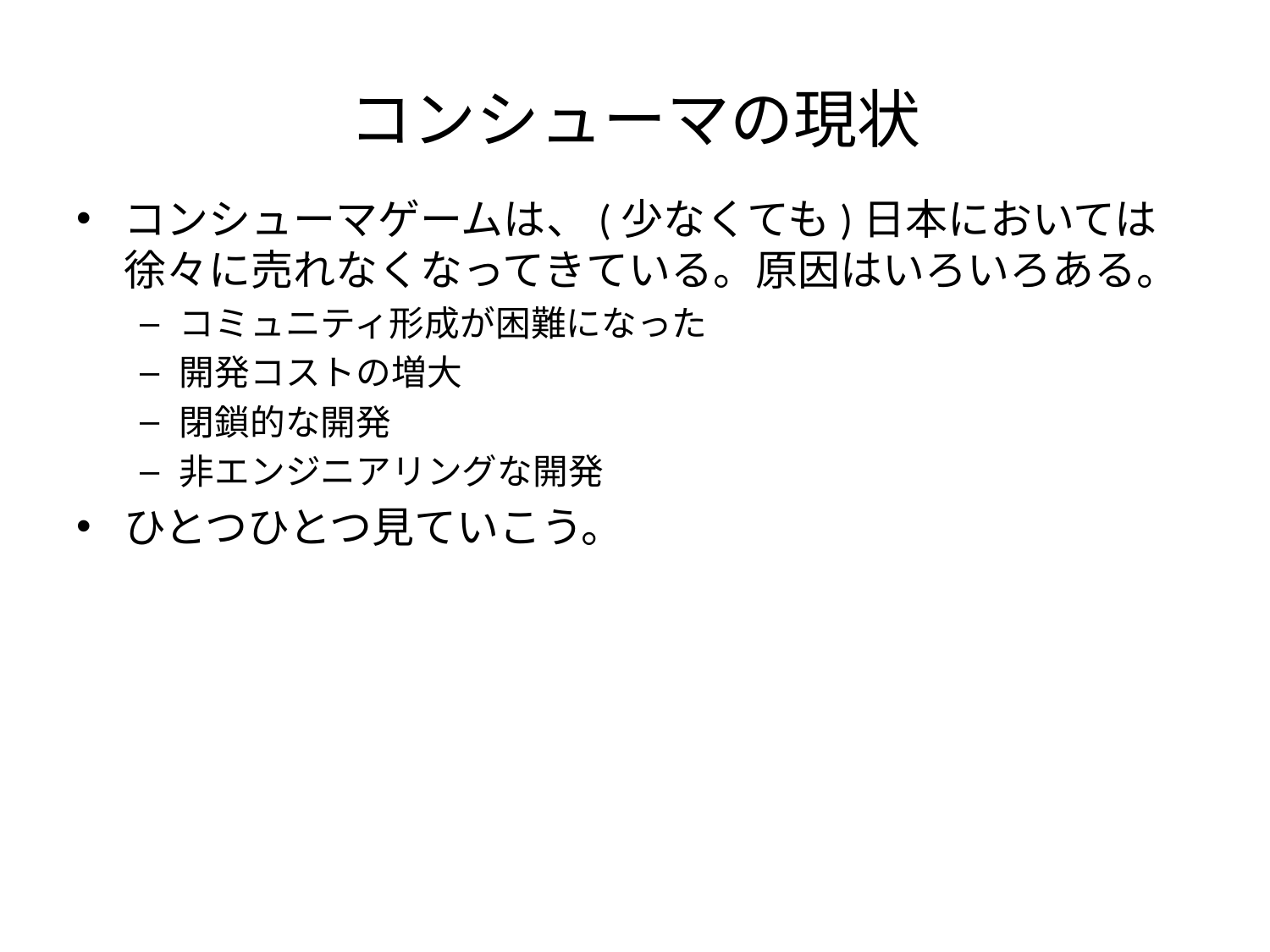

# コンシューマの現状
コンシューマゲームは、(少なくても)日本においては徐々に売れなくなってきている。原因はいろいろある。
コミュニティ形成が困難になった
開発コストの増大
閉鎖的な開発
非エンジニアリングな開発
ひとつひとつ見ていこう。